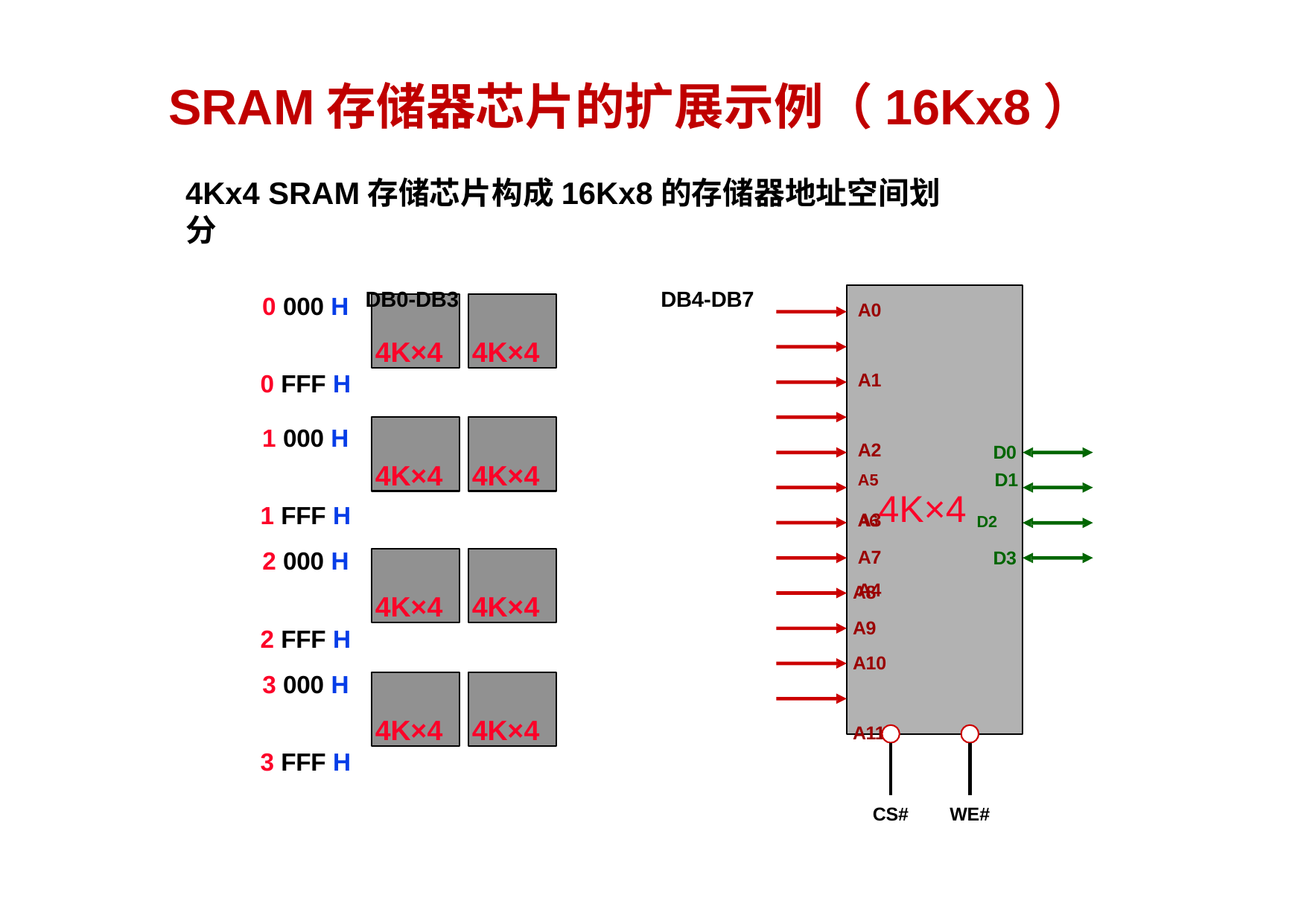

# SRAM存储器芯片的扩展示例（16Kx8）
4Kx4 SRAM存储芯片构成16Kx8的存储器地址空间划分

DB0-DB3	DB4-DB7

A0  A1  A2  A3  A4
0 000 H

4K×4

4K×4

0 FFF H

4K×4

4K×4
1 000 H
D0

A5	D1
A64K×4 D2

1 FFF H
2 000 H

A7  A8  A9  A10  A11
D3

4K×4

4K×4

2 FFF H
3 000 H

4K×4

4K×4

3 FFF H
CS#
WE#